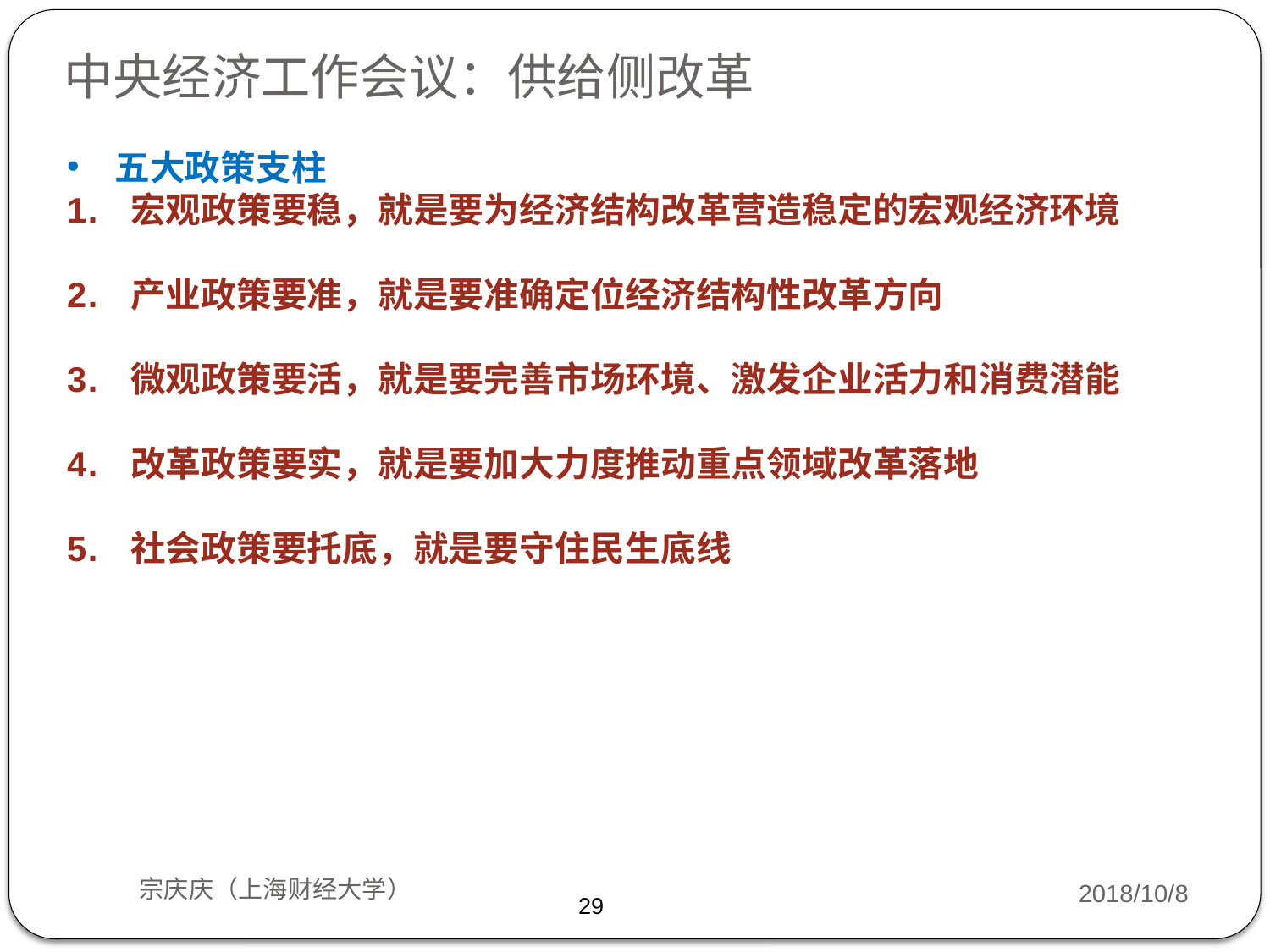

中央经济工作会议：供给侧改革
五大政策支柱
宏观政策要稳，就是要为经济结构改革营造稳定的宏观经济环境

产业政策要准，就是要准确定位经济结构性改革方向

微观政策要活，就是要完善市场环境、激发企业活力和消费潜能

改革政策要实，就是要加大力度推动重点领域改革落地

社会政策要托底，就是要守住民生底线

宗庆庆（上海财经大学）
2018/10/8
29